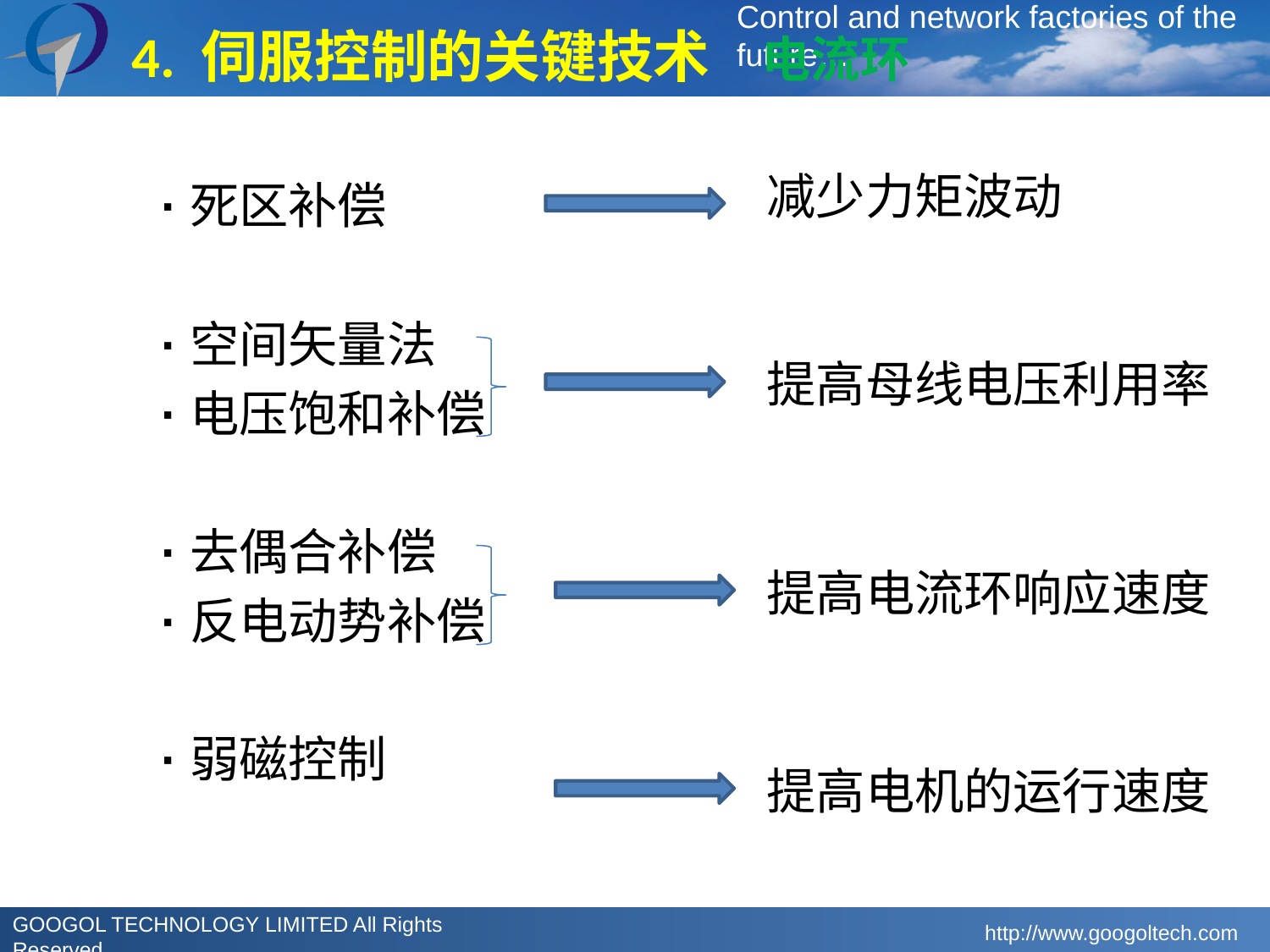

4. 伺服控制的关键技术    电流环
减少力矩波动

·死区补偿

·空间矢量法
·电压饱和补偿

·去偶合补偿
·反电动势补偿

·弱磁控制

提高母线电压利用率

提高电流环响应速度

提高电机的运行速度

GOOGOL TECHNOLOGY LIMITED All Rights Reserved